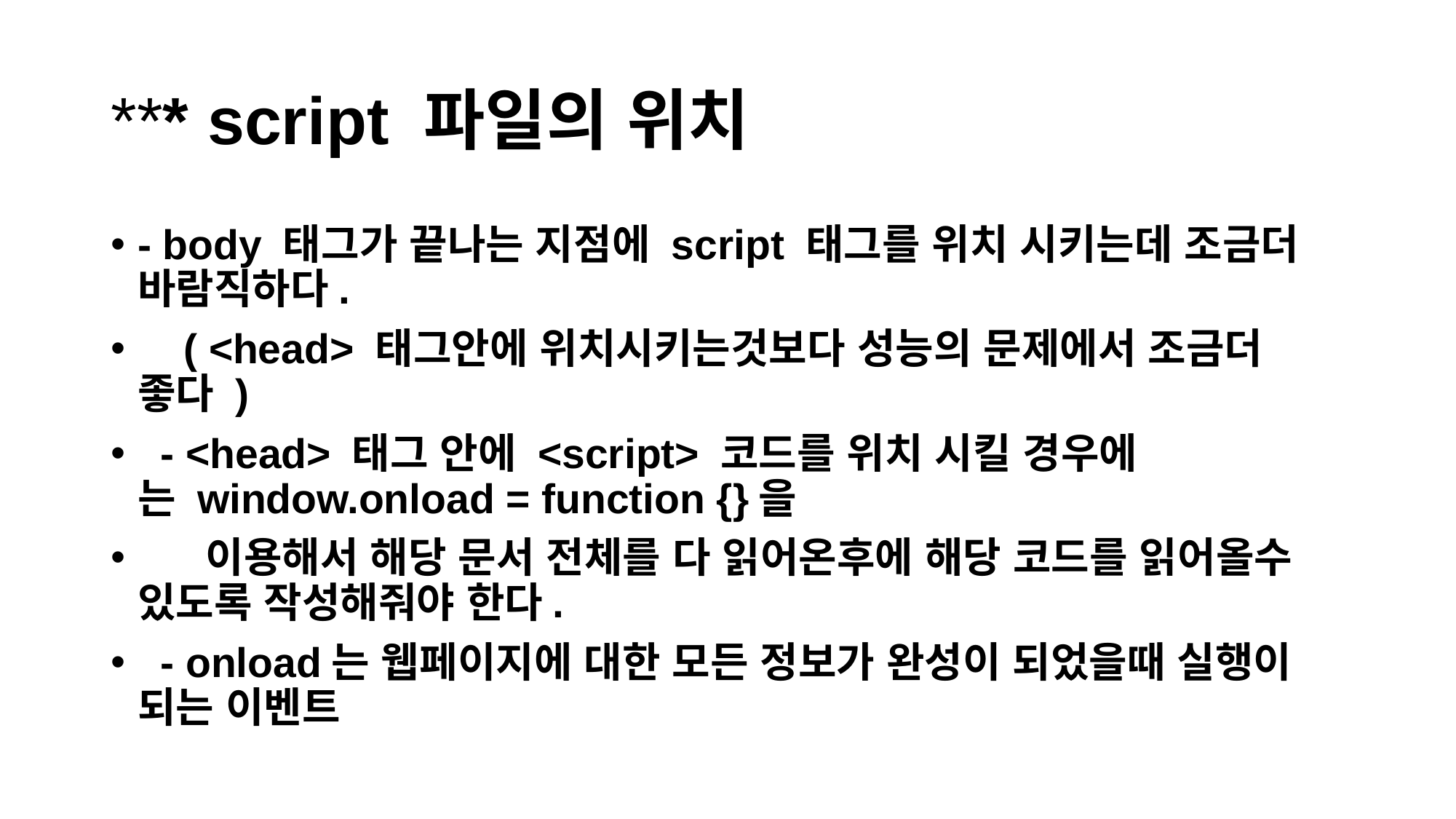

# *** script 파일의 위치
- body 태그가 끝나는 지점에 script 태그를 위치 시키는데 조금더 바람직하다.
    ( <head> 태그안에 위치시키는것보다 성능의 문제에서 조금더 좋다 )
  - <head> 태그 안에 <script> 코드를 위치 시킬 경우에는 window.onload = function {}을
     이용해서 해당 문서 전체를 다 읽어온후에 해당 코드를 읽어올수 있도록 작성해줘야 한다.
  - onload는 웹페이지에 대한 모든 정보가 완성이 되었을때 실행이 되는 이벤트